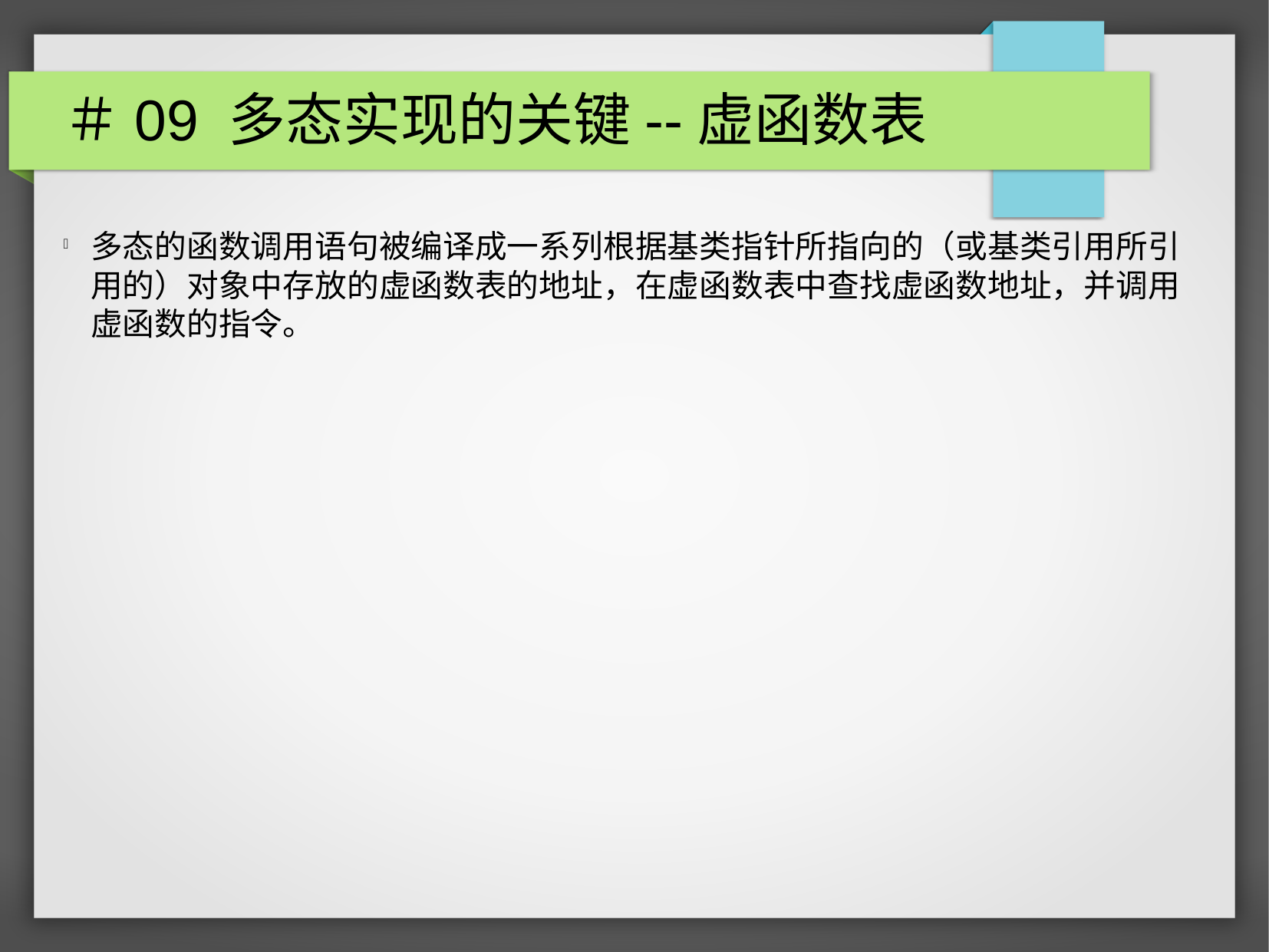

＃09 多态实现的关键--虚函数表
多态的函数调用语句被编译成一系列根据基类指针所指向的（或基类引用所引用的）对象中存放的虚函数表的地址，在虚函数表中查找虚函数地址，并调用虚函数的指令。